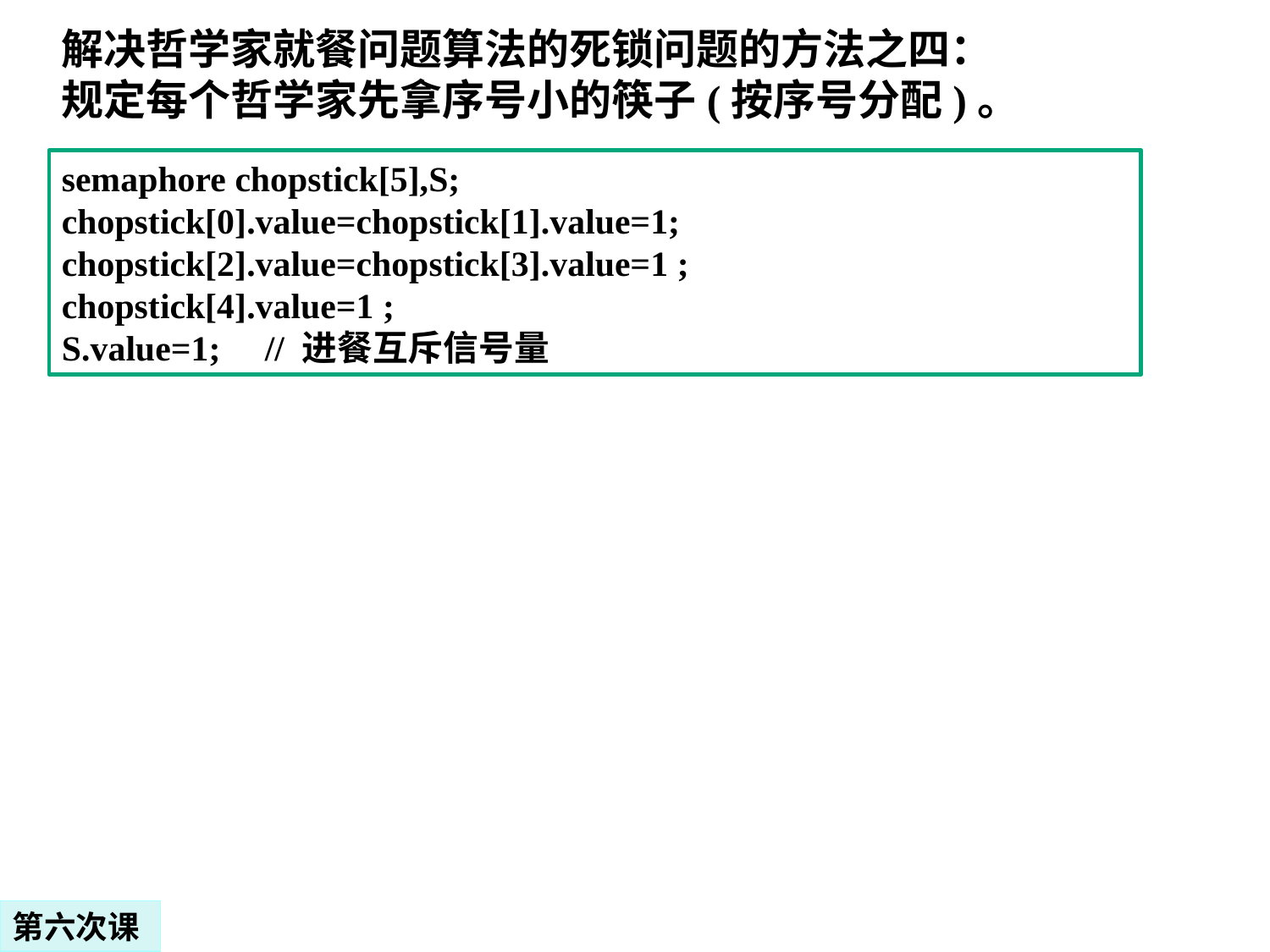

解决哲学家就餐问题算法的死锁问题的方法之四：
规定每个哲学家先拿序号小的筷子(按序号分配)。
semaphore chopstick[5],S;
chopstick[0].value=chopstick[1].value=1;
chopstick[2].value=chopstick[3].value=1 ;
chopstick[4].value=1 ;
S.value=1;     // 进餐互斥信号量
第六次课